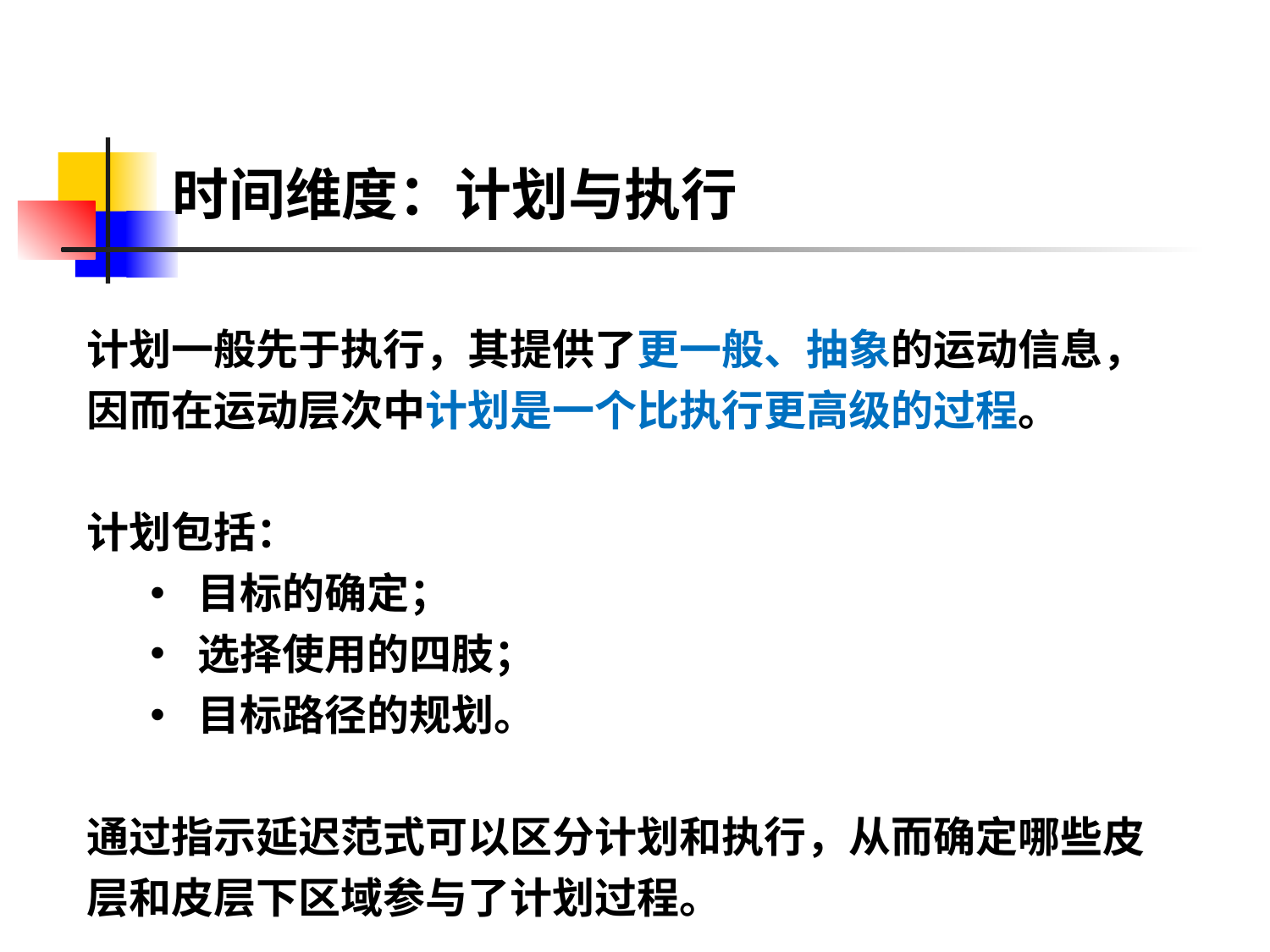

# 时间维度：计划与执行
计划一般先于执行，其提供了更一般、抽象的运动信息，因而在运动层次中计划是一个比执行更高级的过程。

计划包括：
目标的确定；
选择使用的四肢；
目标路径的规划。

通过指示延迟范式可以区分计划和执行，从而确定哪些皮层和皮层下区域参与了计划过程。